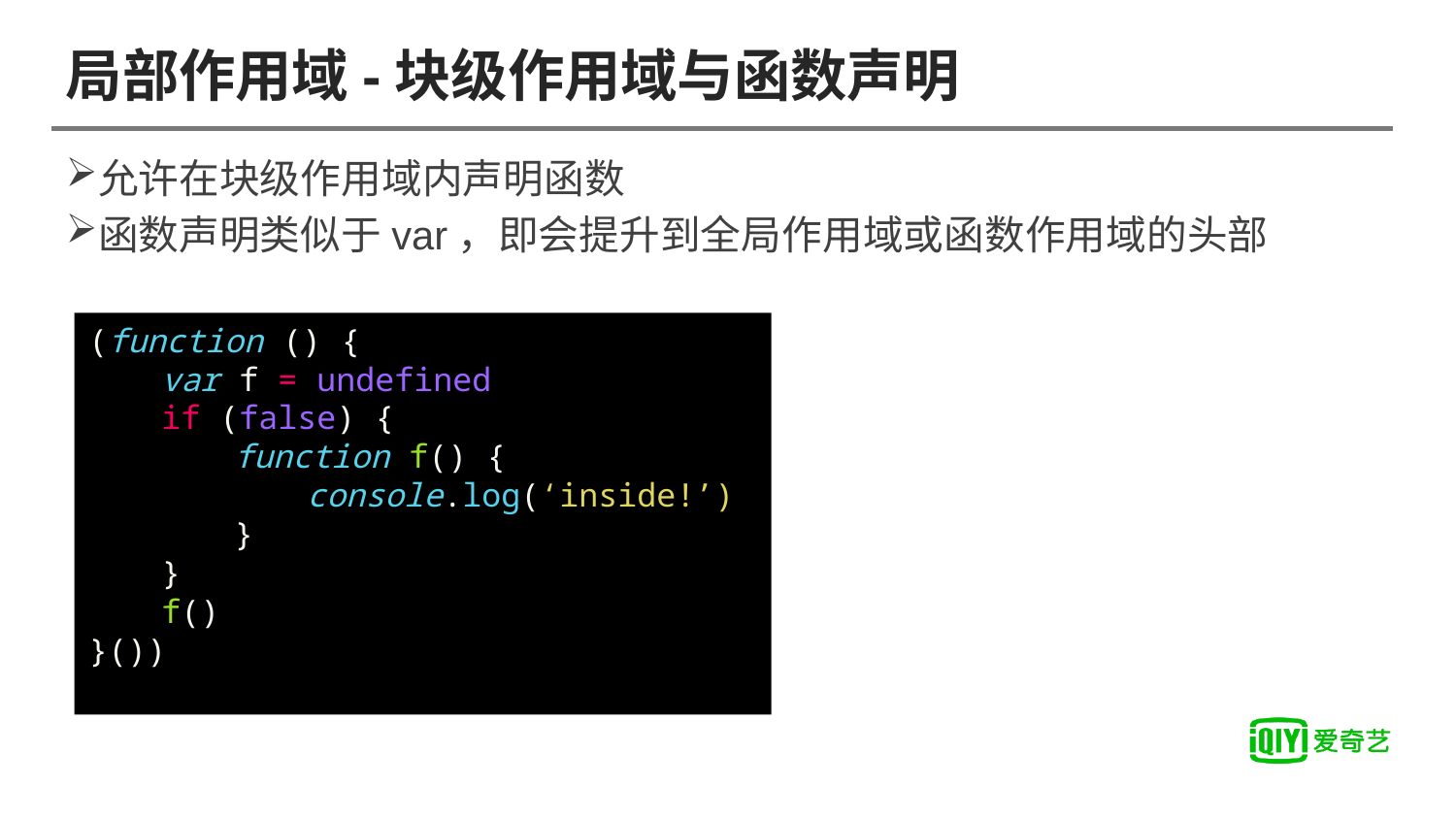

# 局部作用域-块级作用域与函数声明
允许在块级作用域内声明函数
函数声明类似于var，即会提升到全局作用域或函数作用域的头部
(function () {
var f = undefined
if (false) {
function f() {
console.log(‘inside!’)
}
}
f()
}())